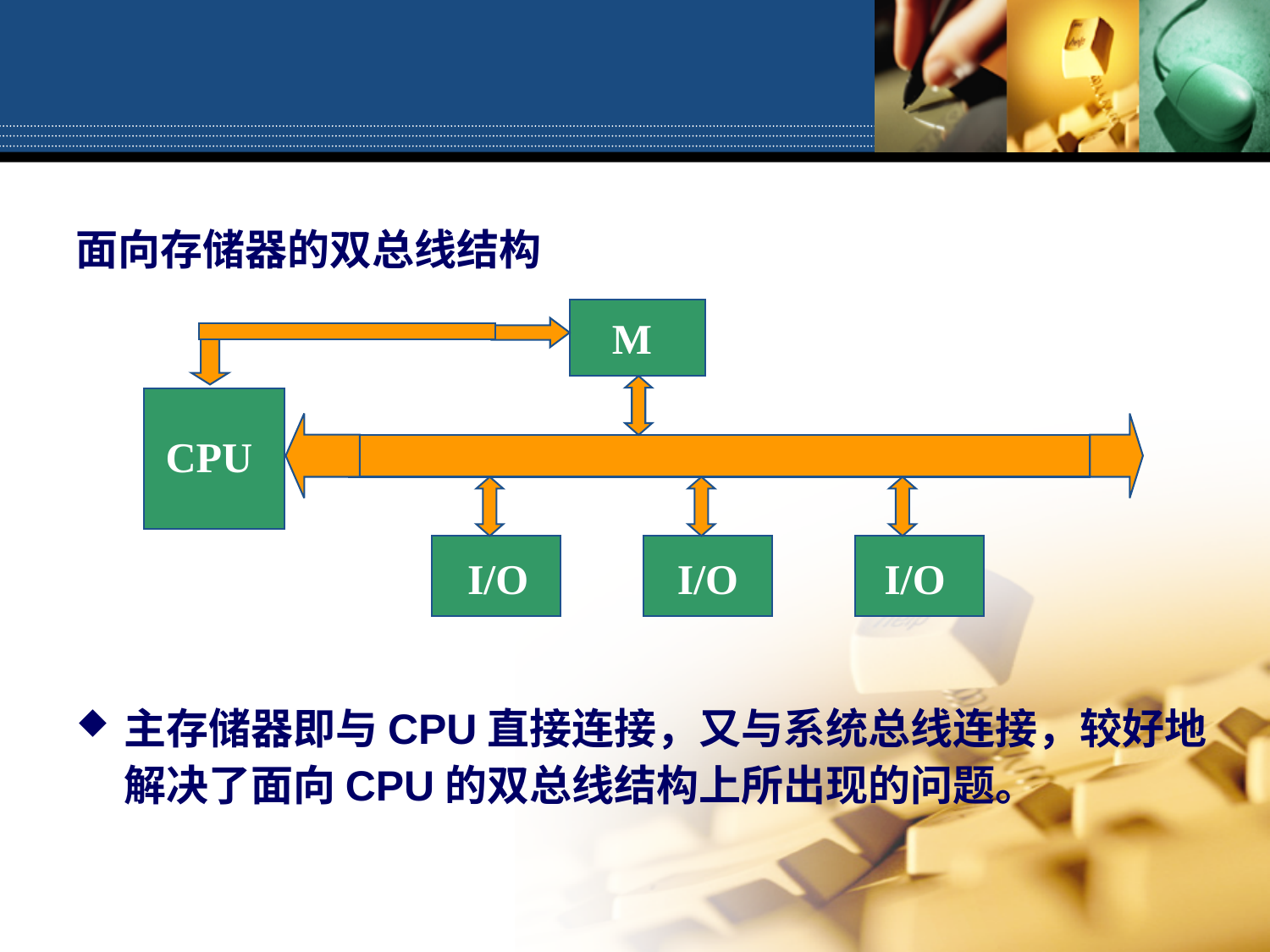

面向存储器的双总线结构

主存储器即与CPU直接连接，又与系统总线连接，较好地解决了面向CPU的双总线结构上所出现的问题。

  M

CPU

  I/O
  I/O
  I/O